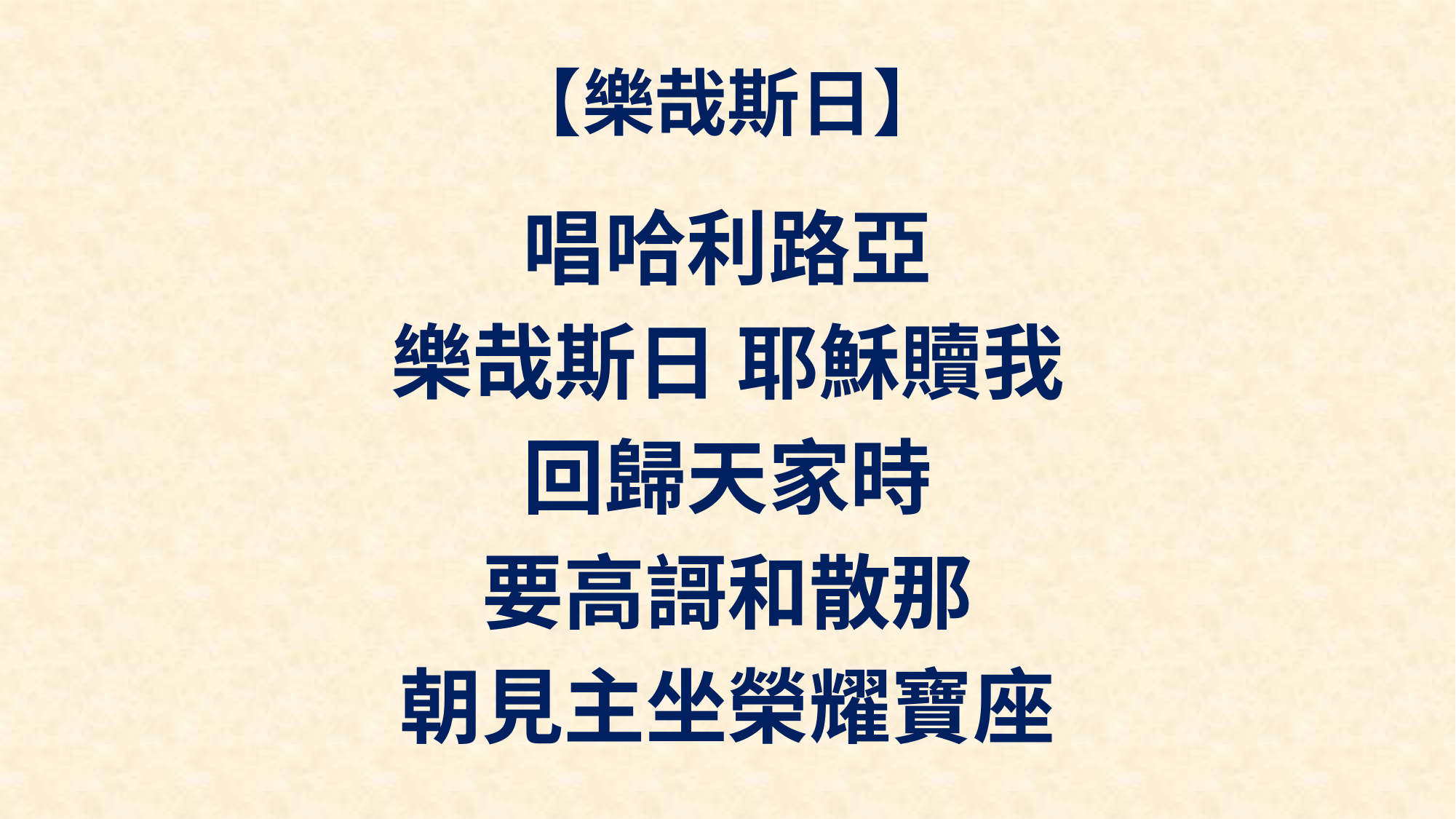

# 【樂哉斯日】
唱哈利路亞
樂哉斯日 耶穌贖我
回歸天家時
要高謌和散那
朝見主坐榮耀寶座